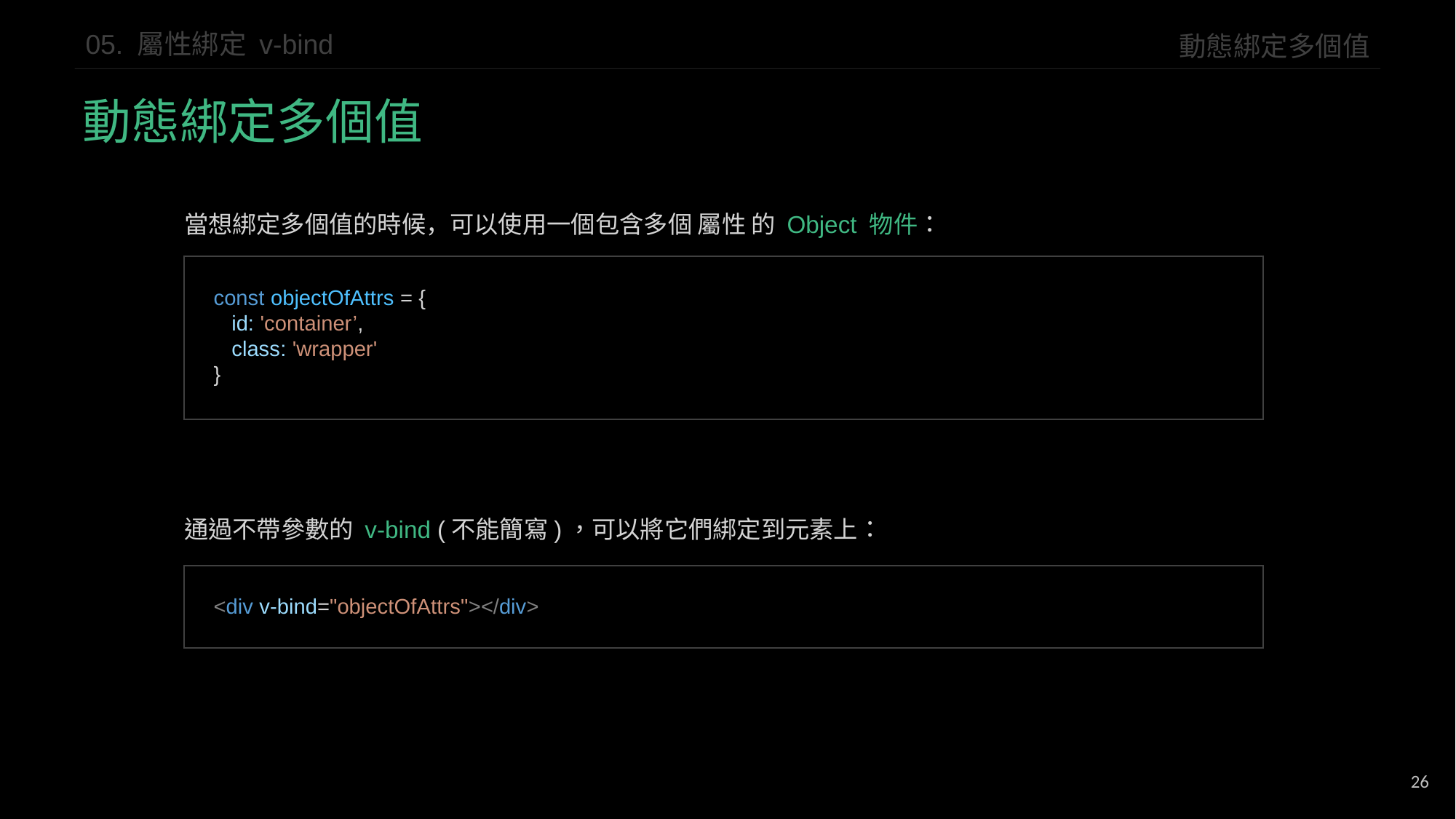

動態綁定多個值
05. 屬性綁定 v-bind
動態綁定多個值
當想綁定多個值的時候，可以使用一個包含多個 屬性 的 Object 物件：

const objectOfAttrs = {
   id: 'container’,
   class: 'wrapper'
}
通過不帶參數的 v-bind (不能簡寫)，可以將它們綁定到元素上：

<div v-bind="objectOfAttrs"></div>
26